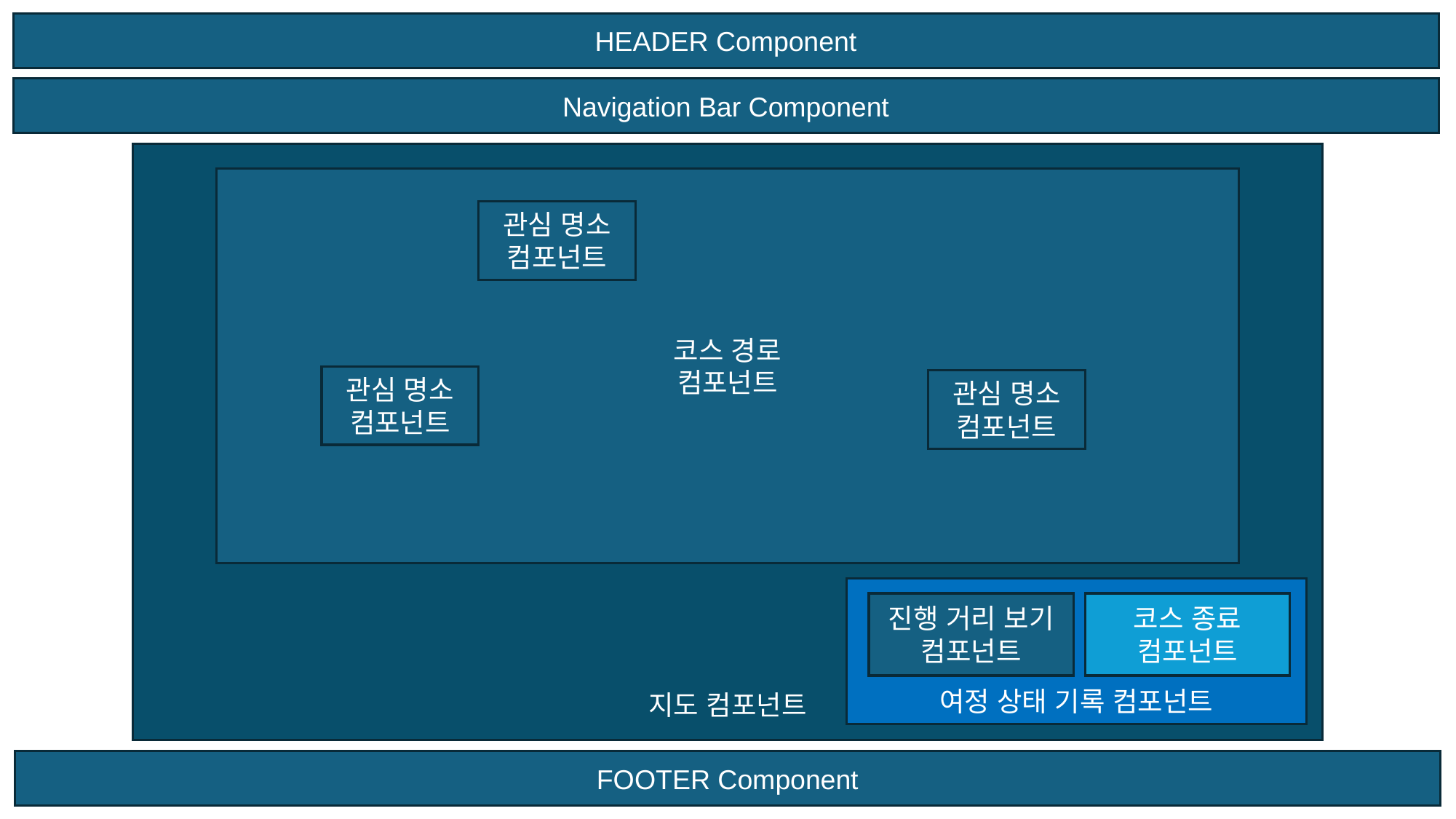

HEADER Component
Navigation Bar Component

지도 컴포넌트
코스 경로
컴포넌트
관심 명소
컴포넌트
관심 명소
컴포넌트
관심 명소
컴포넌트

여정 상태 기록 컴포넌트
진행 거리 보기
컴포넌트
코스 종료
컴포넌트
FOOTER Component